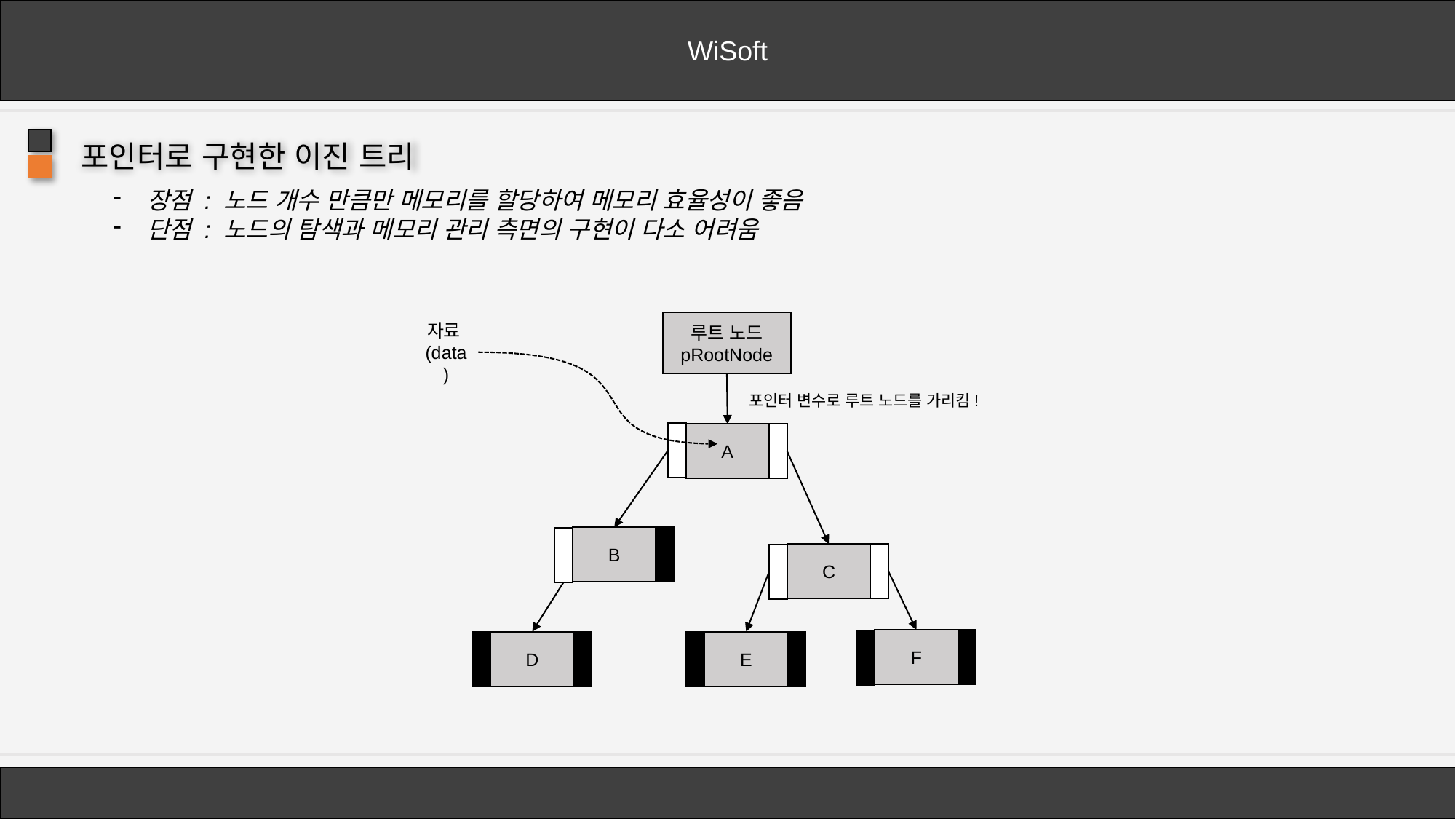

WiSoft

포인터로 구현한 이진 트리
장점 : 노드 개수 만큼만 메모리를 할당하여 메모리 효율성이 좋음
단점 : 노드의 탐색과 메모리 관리 측면의 구현이 다소 어려움
루트 노드
pRootNode
자료(data)
포인터 변수로 루트 노드를 가리킴!

A

B

C

F

D

E